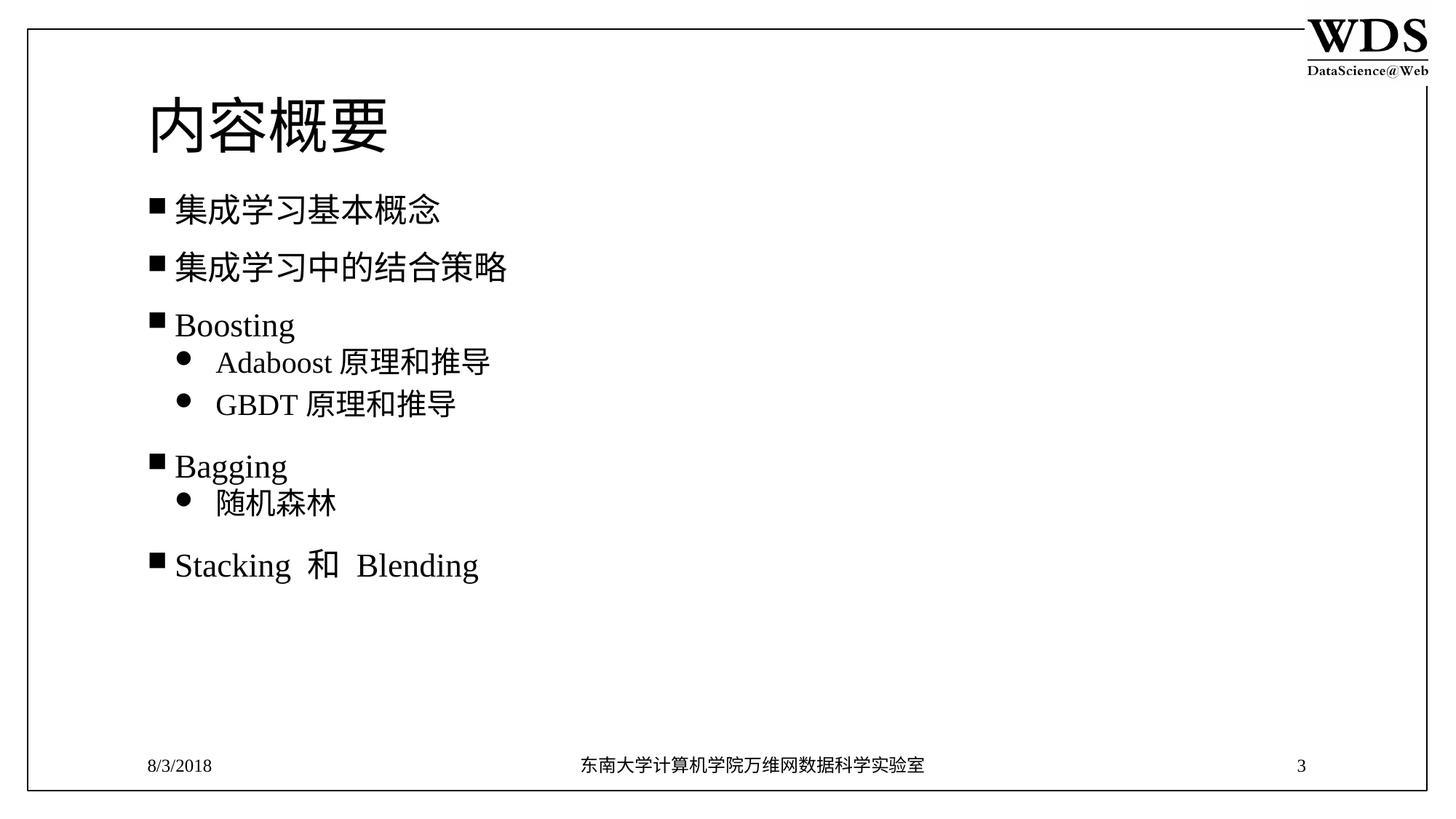

# 内容概要
集成学习基本概念
集成学习中的结合策略
Boosting
Adaboost原理和推导
GBDT原理和推导
Bagging
随机森林
Stacking 和 Blending

8/3/2018
东南大学计算机学院万维网数据科学实验室
3